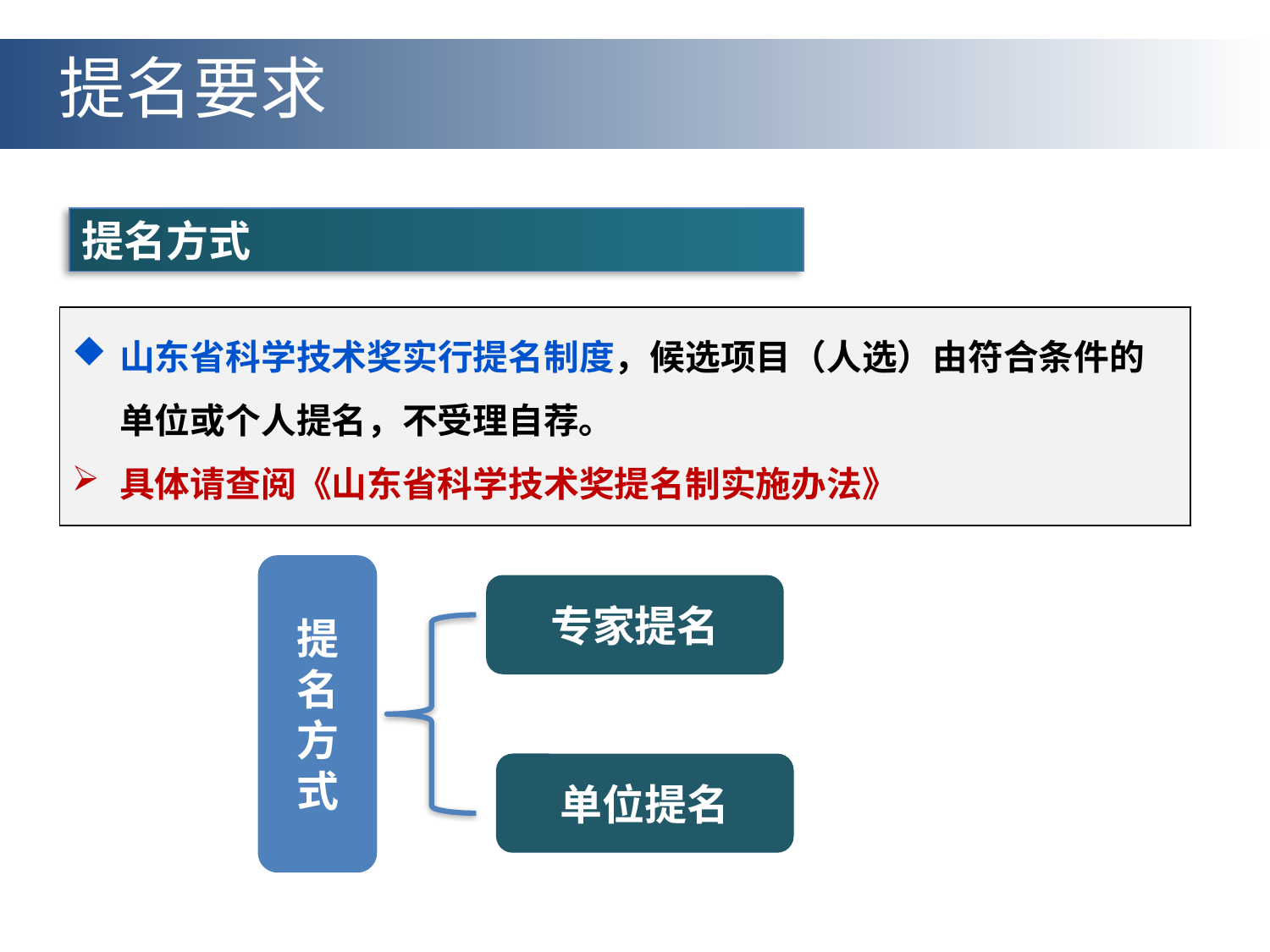

提名要求
提名方式
山东省科学技术奖实行提名制度，候选项目（人选）由符合条件的单位或个人提名，不受理自荐。
具体请查阅《山东省科学技术奖提名制实施办法》
提
名
方
式
专家提名

单位提名